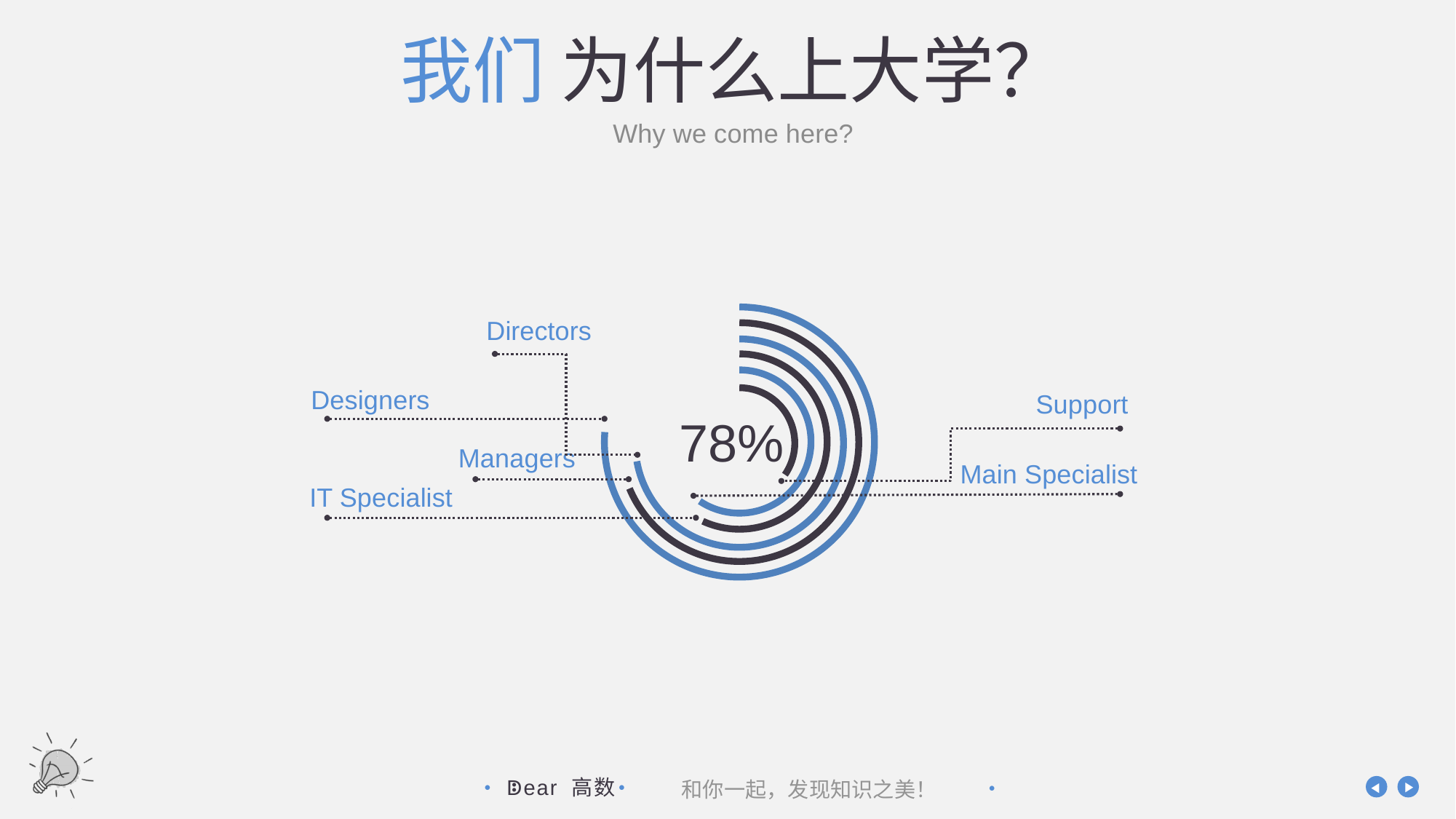

# 我们 为什么上大学？
Why we come here?

Directors

Designers
Support

78%
Managers
Main Specialist
IT Specialist